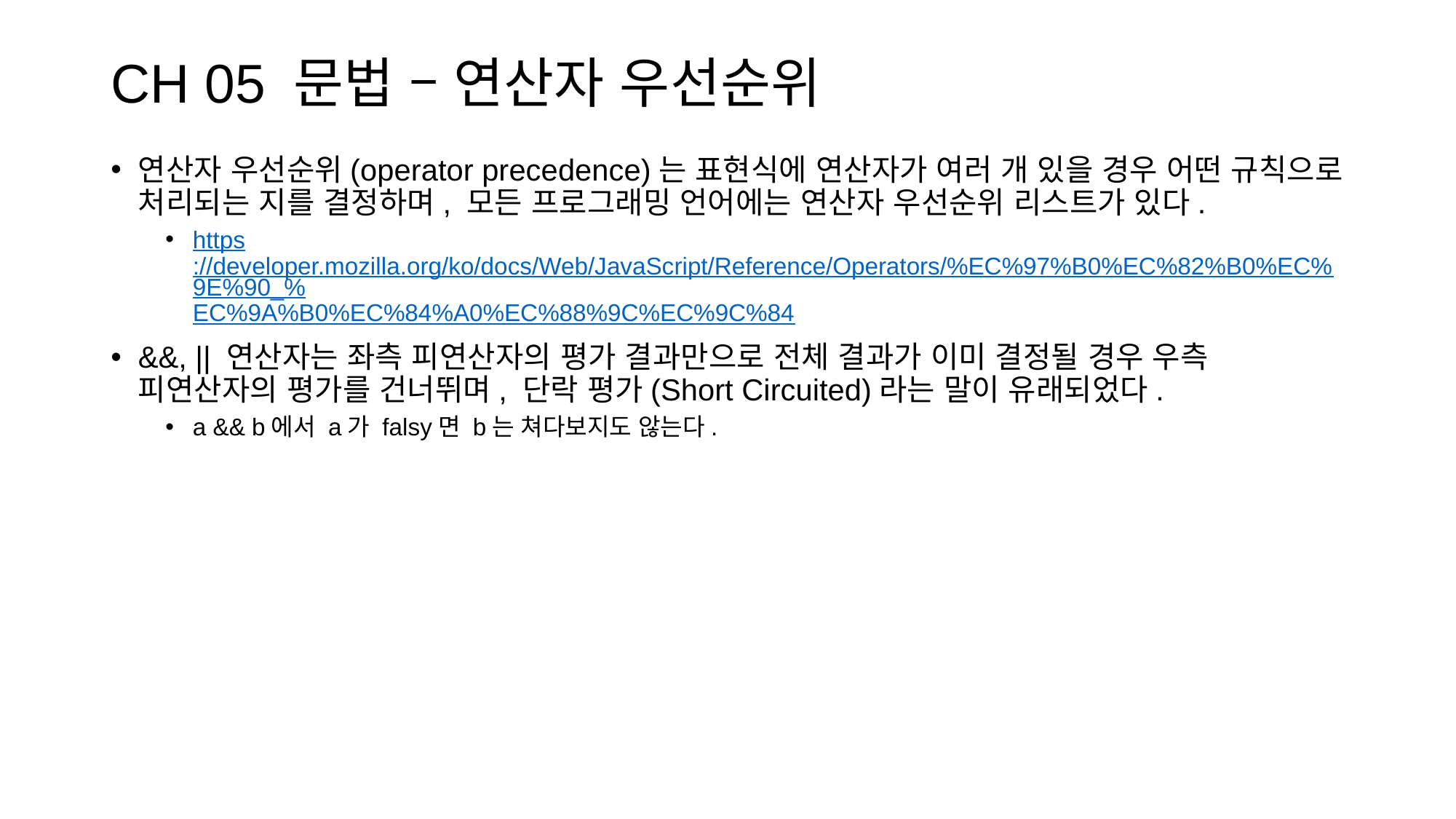

# CH 05 문법 – 연산자 우선순위
연산자 우선순위(operator precedence)는 표현식에 연산자가 여러 개 있을 경우 어떤 규칙으로 처리되는 지를 결정하며, 모든 프로그래밍 언어에는 연산자 우선순위 리스트가 있다.
https://developer.mozilla.org/ko/docs/Web/JavaScript/Reference/Operators/%EC%97%B0%EC%82%B0%EC%9E%90_%EC%9A%B0%EC%84%A0%EC%88%9C%EC%9C%84
&&, || 연산자는 좌측 피연산자의 평가 결과만으로 전체 결과가 이미 결정될 경우 우측 피연산자의 평가를 건너뛰며, 단락 평가(Short Circuited)라는 말이 유래되었다.
a && b에서 a가 falsy면 b는 쳐다보지도 않는다.